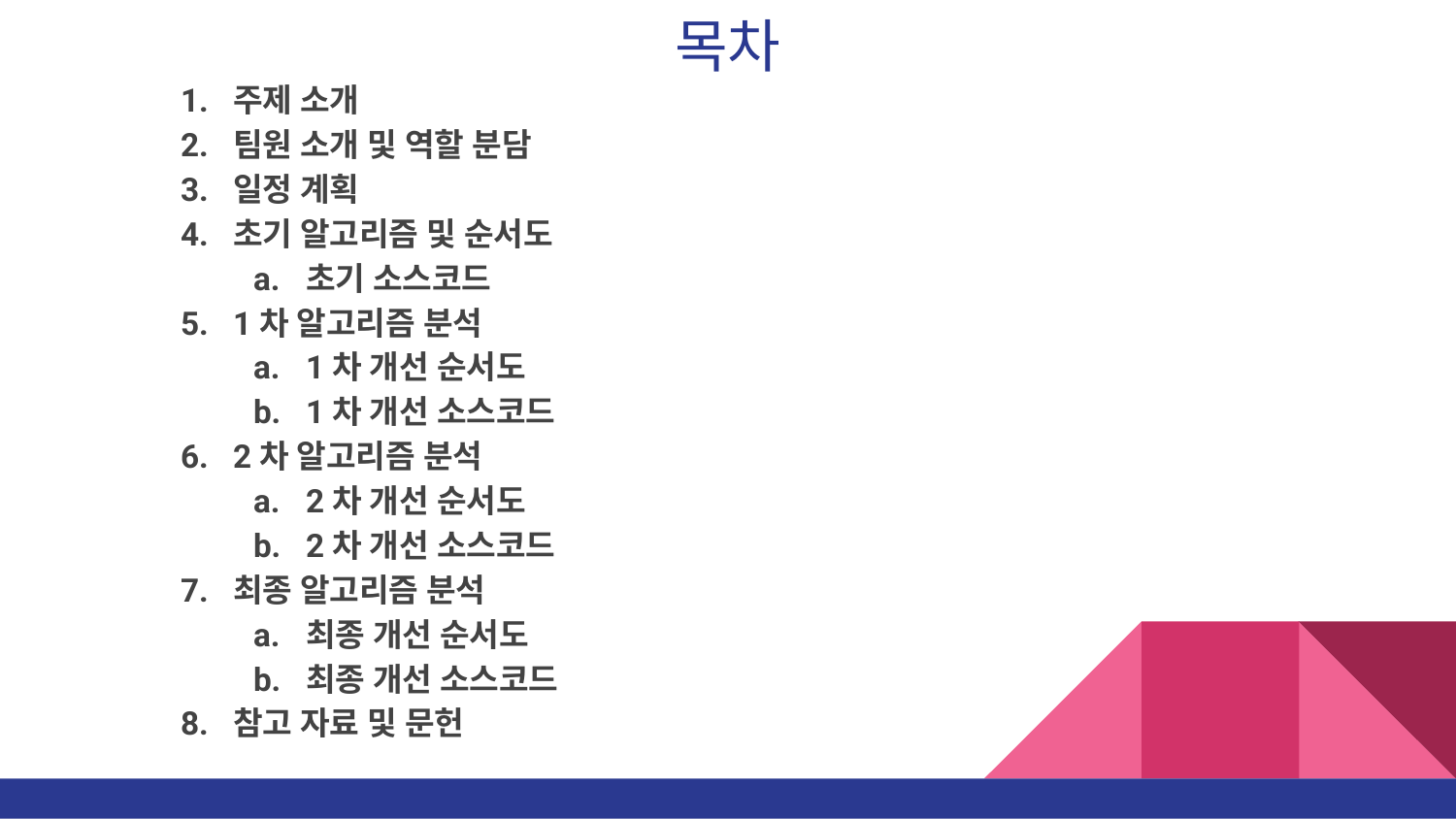

# 목차
주제 소개
팀원 소개 및 역할 분담
일정 계획
초기 알고리즘 및 순서도
초기 소스코드
1차 알고리즘 분석
1차 개선 순서도
1차 개선 소스코드
2차 알고리즘 분석
2차 개선 순서도
2차 개선 소스코드
최종 알고리즘 분석
최종 개선 순서도
최종 개선 소스코드
참고 자료 및 문헌